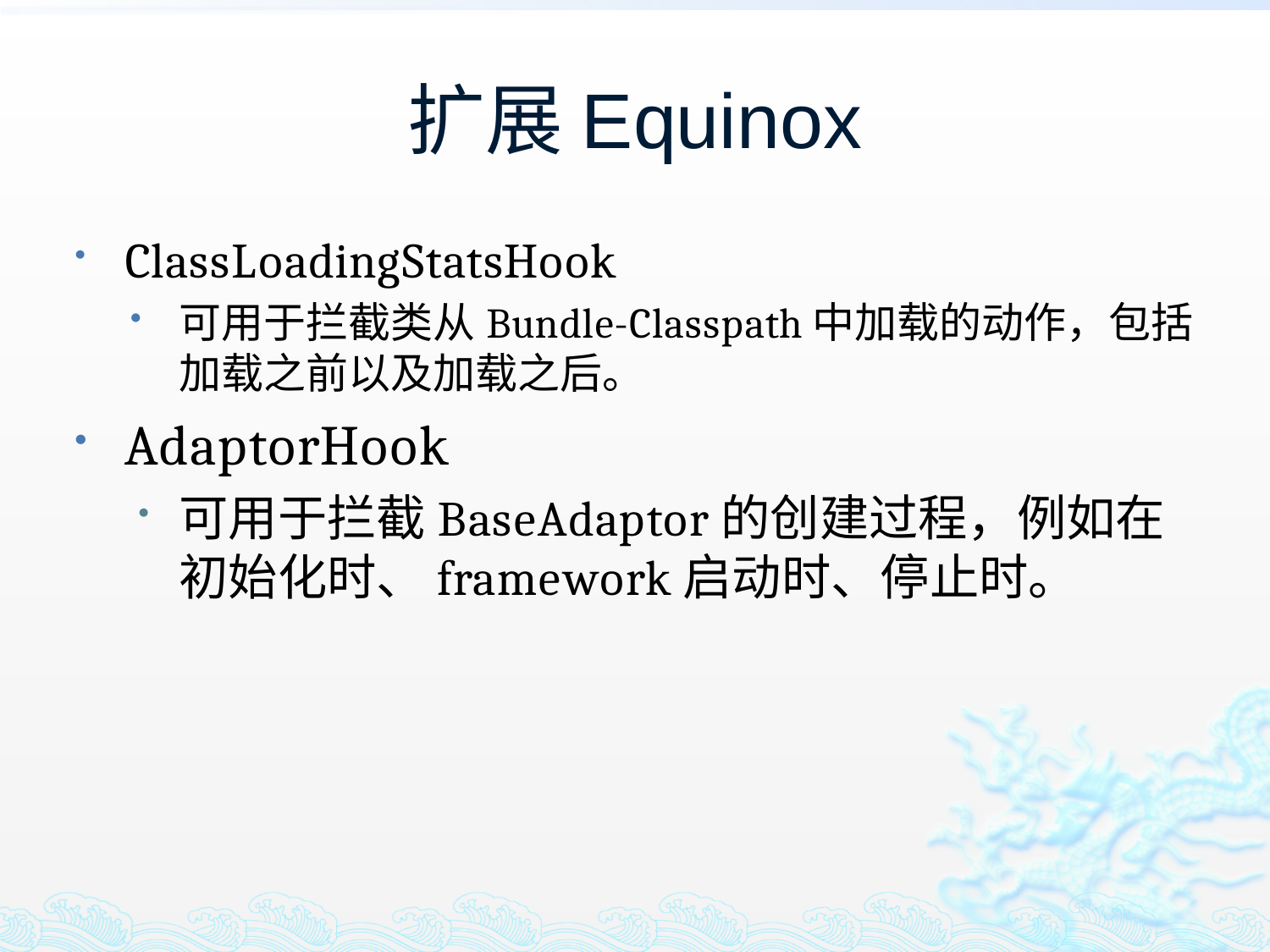

# 扩展Equinox
ClassLoadingStatsHook
可用于拦截类从Bundle-Classpath中加载的动作，包括加载之前以及加载之后。
AdaptorHook
可用于拦截BaseAdaptor的创建过程，例如在初始化时、framework启动时、停止时。